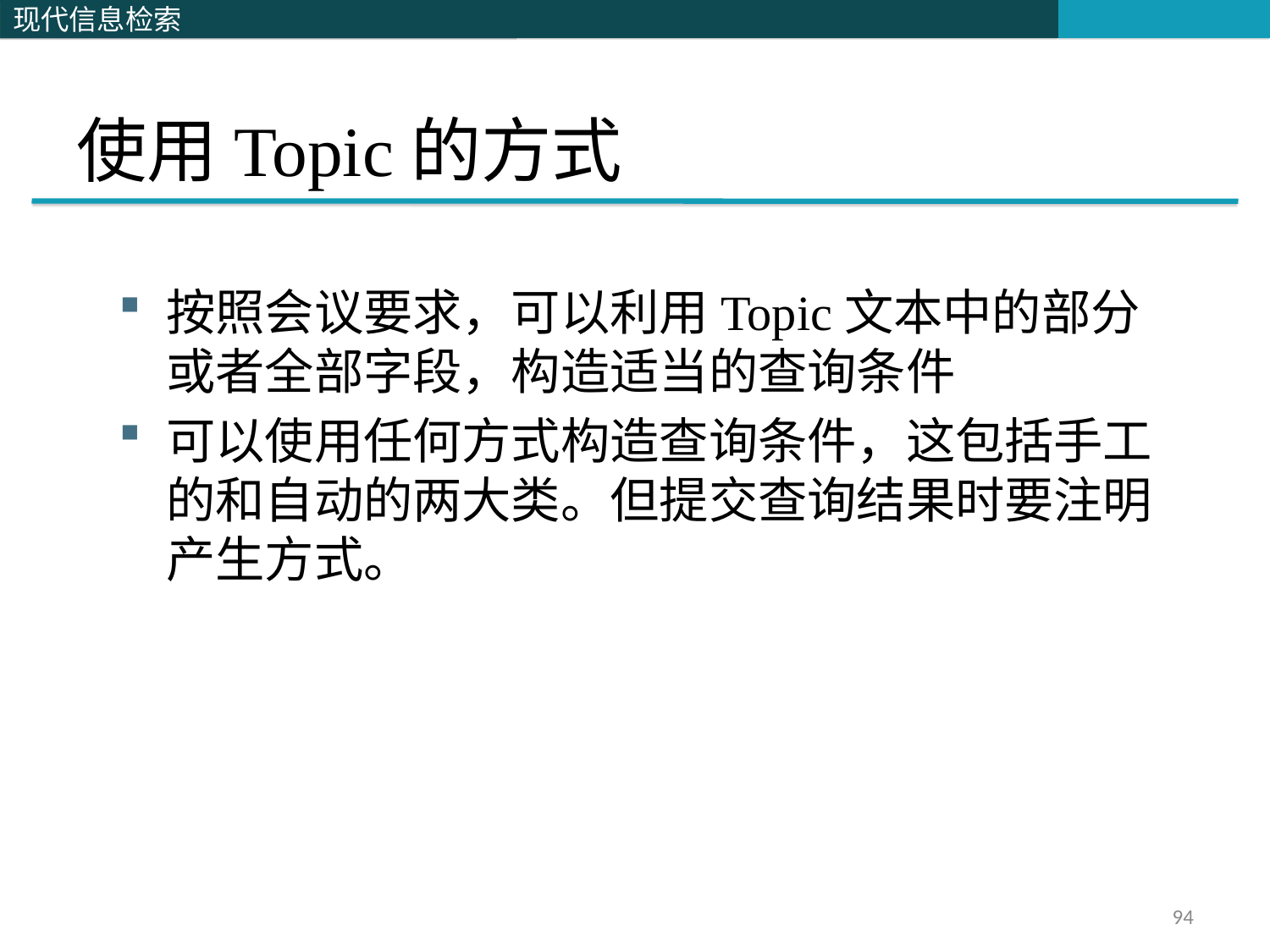

# 使用Topic的方式
按照会议要求，可以利用Topic文本中的部分或者全部字段，构造适当的查询条件
可以使用任何方式构造查询条件，这包括手工的和自动的两大类。但提交查询结果时要注明产生方式。

94